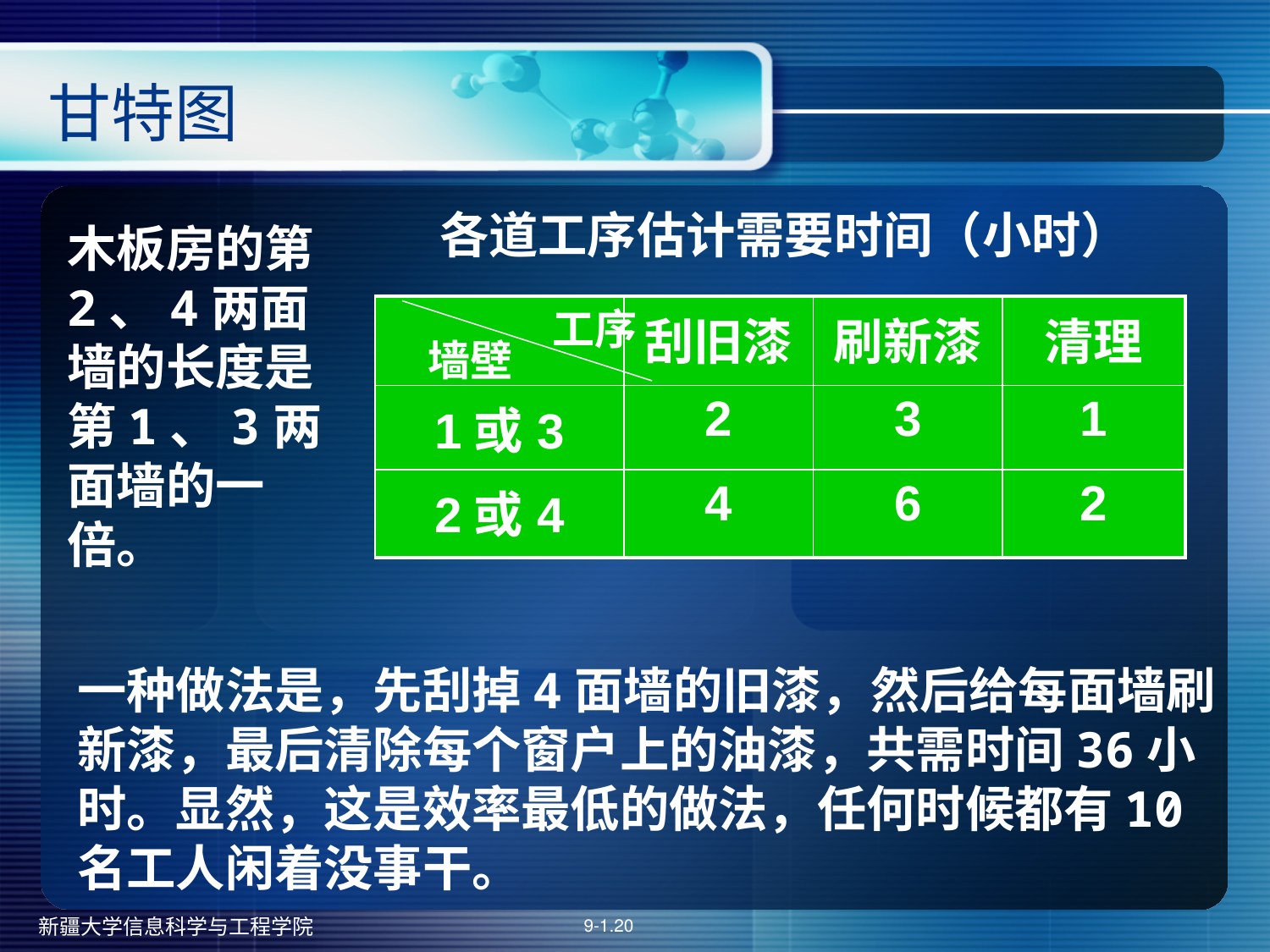

# 甘特图
各道工序估计需要时间（小时）
木板房的第2、4两面墙的长度是第1、3两面墙的一倍。

|  | 刮旧漆 | 刷新漆 | 清理 |
| --- | --- | --- | --- |
| 1或3 | 2 | 3 | 1 |
| 2或4 | 4 | 6 | 2 |
工序

墙壁
一种做法是，先刮掉4面墙的旧漆，然后给每面墙刷新漆，最后清除每个窗户上的油漆，共需时间36小时。显然，这是效率最低的做法，任何时候都有10名工人闲着没事干。